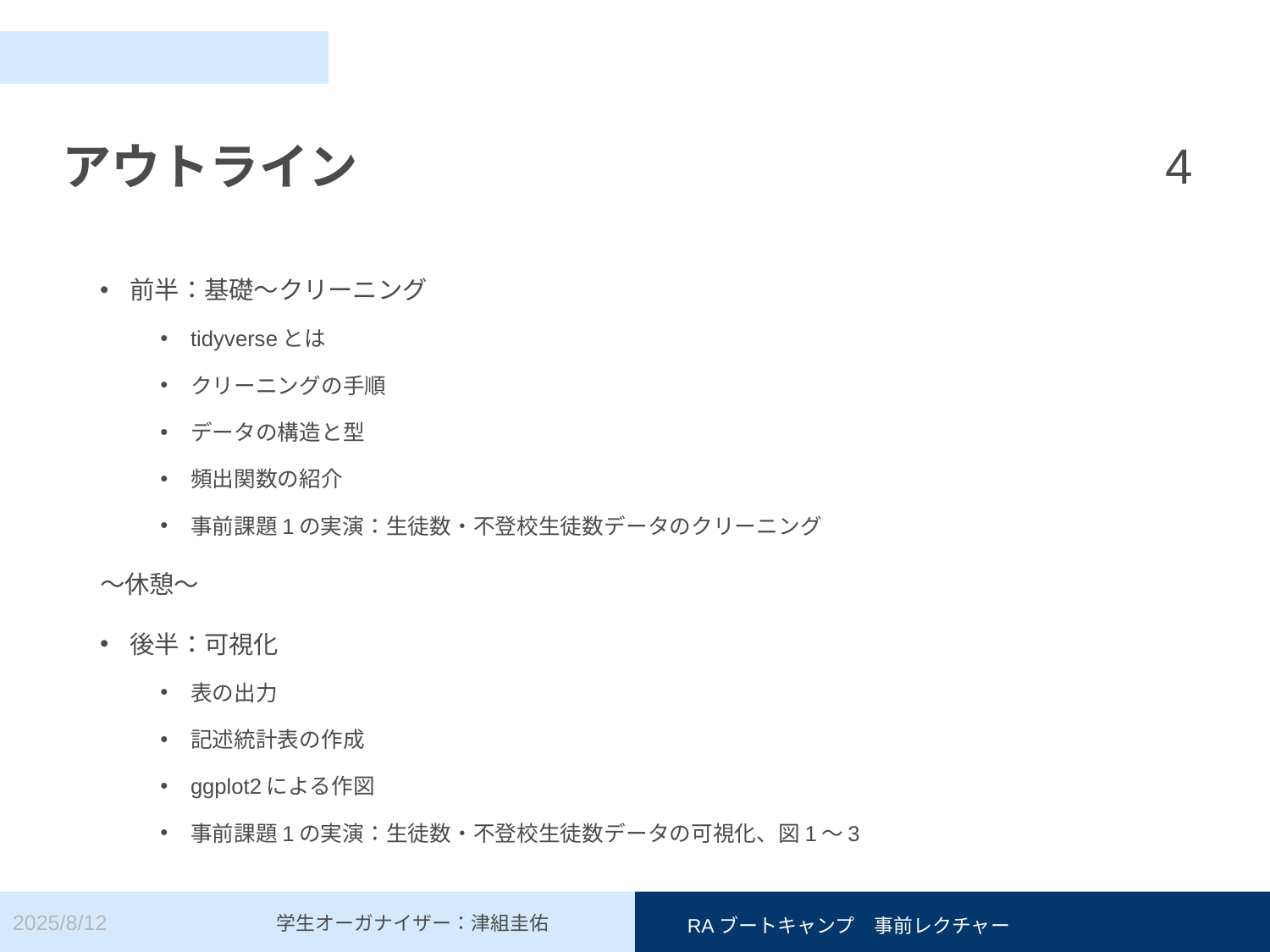

4
# アウトライン
前半：基礎～クリーニング
tidyverseとは
クリーニングの手順
データの構造と型
頻出関数の紹介
事前課題1の実演：生徒数・不登校生徒数データのクリーニング
～休憩～
後半：可視化
表の出力
記述統計表の作成
ggplot2による作図
事前課題1の実演：生徒数・不登校生徒数データの可視化、図1～3
2025/8/12
　RAブートキャンプ　事前レクチャー